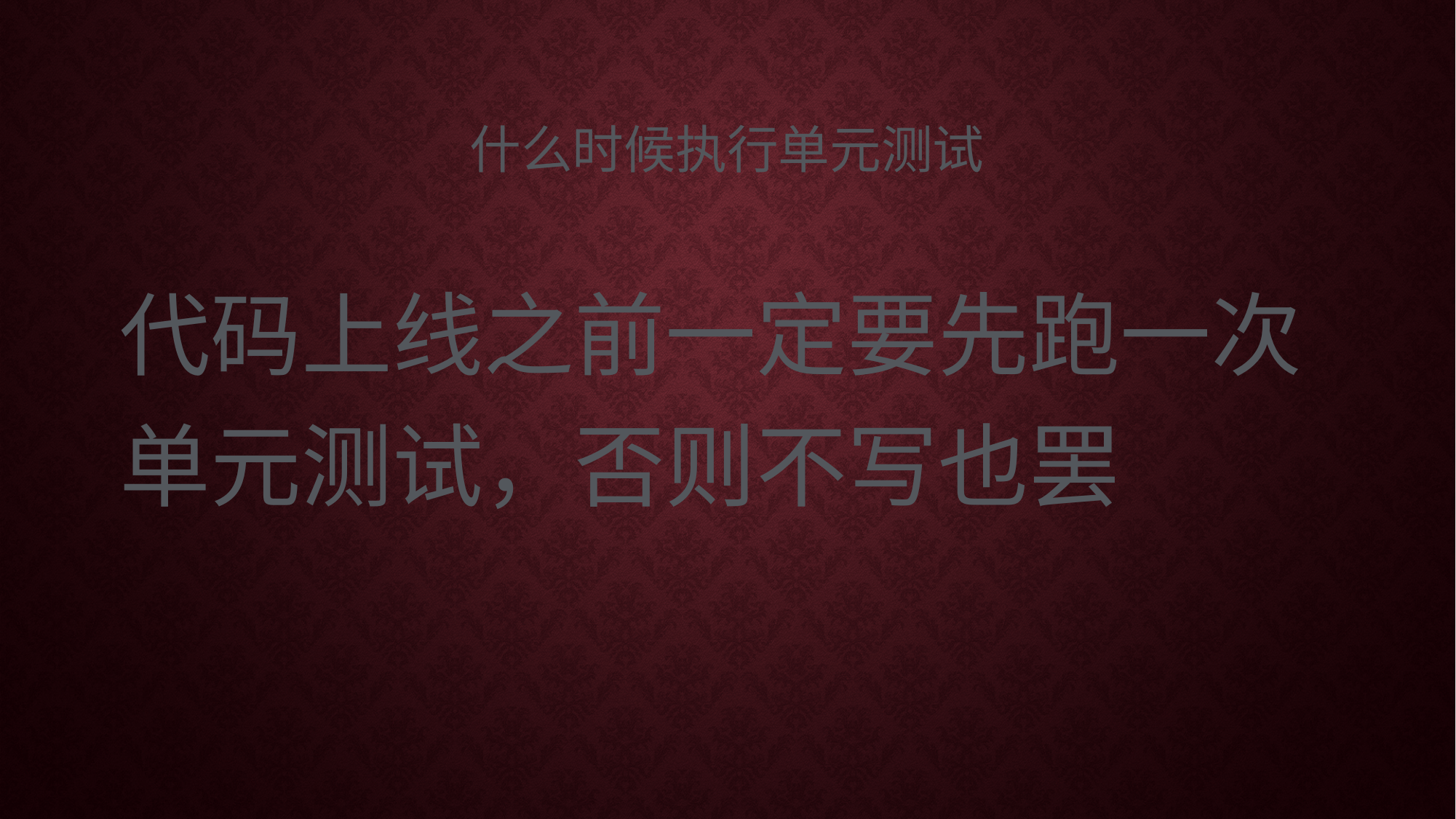

# 什么时候执行单元测试
代码上线之前一定要先跑一次单元测试，否则不写也罢